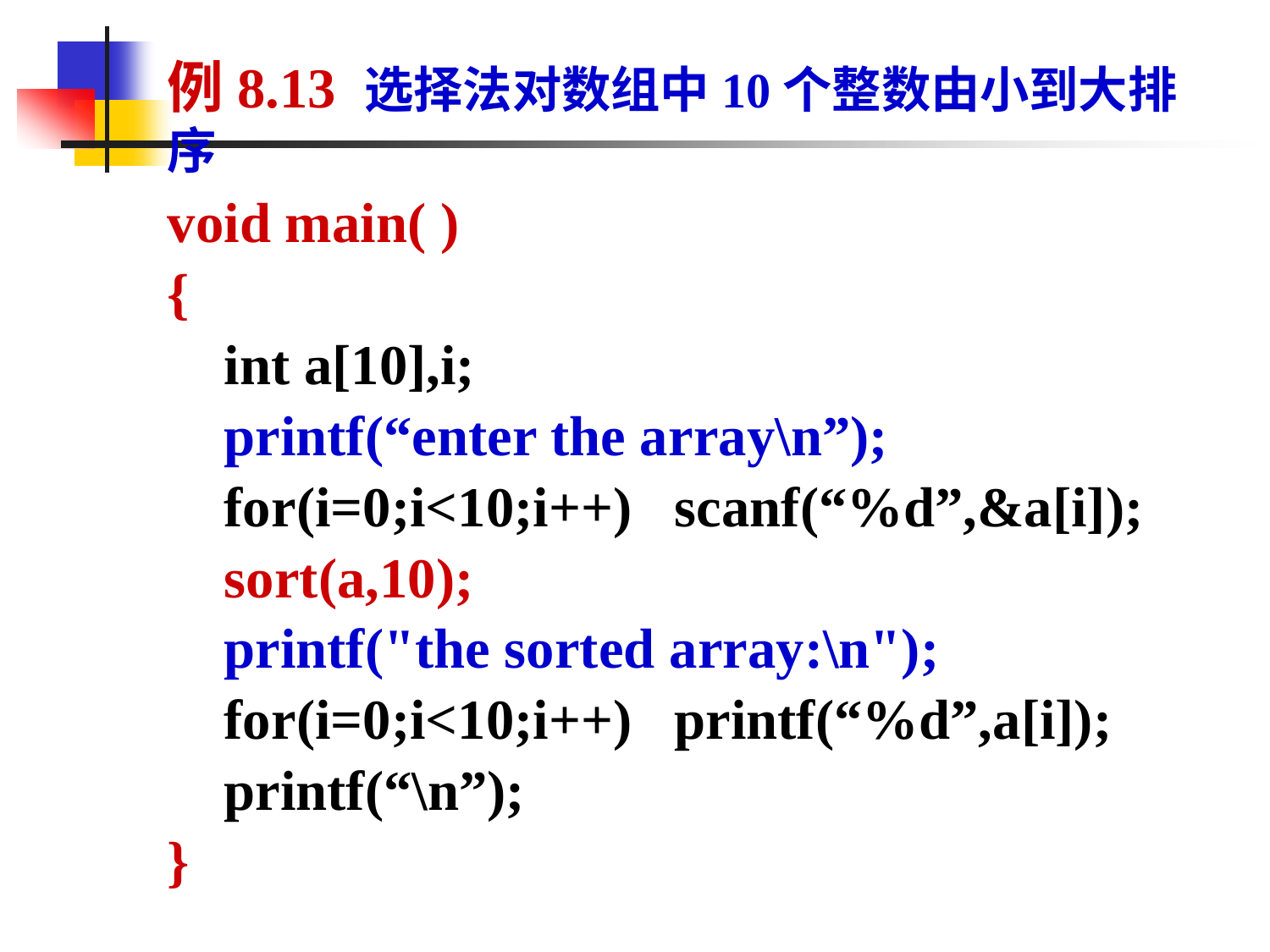

例8.13 选择法对数组中10个整数由小到大排序
void main( )
{
    int a[10],i;
    printf(“enter the array\n”);
    for(i=0;i<10;i++)   scanf(“%d”,&a[i]);
    sort(a,10);
    printf("the sorted array:\n");
    for(i=0;i<10;i++)   printf(“%d”,a[i]);
    printf(“\n”);
}